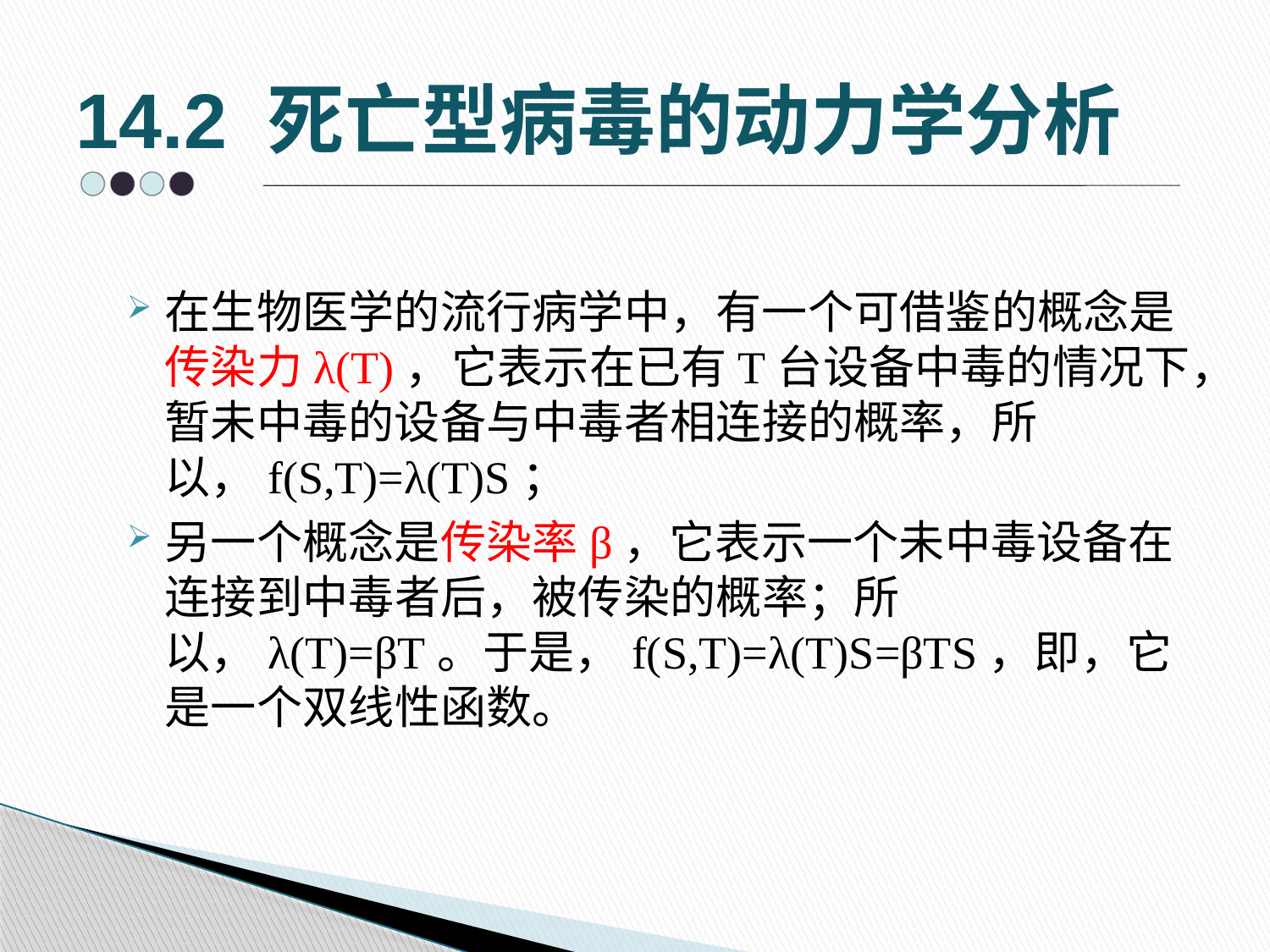

# 14.2 死亡型病毒的动力学分析

在生物医学的流行病学中，有一个可借鉴的概念是传染力λ(T)，它表示在已有T台设备中毒的情况下，暂未中毒的设备与中毒者相连接的概率，所以，f(S,T)=λ(T)S；
另一个概念是传染率β，它表示一个未中毒设备在连接到中毒者后，被传染的概率；所以，λ(T)=βT。于是，f(S,T)=λ(T)S=βTS，即，它是一个双线性函数。